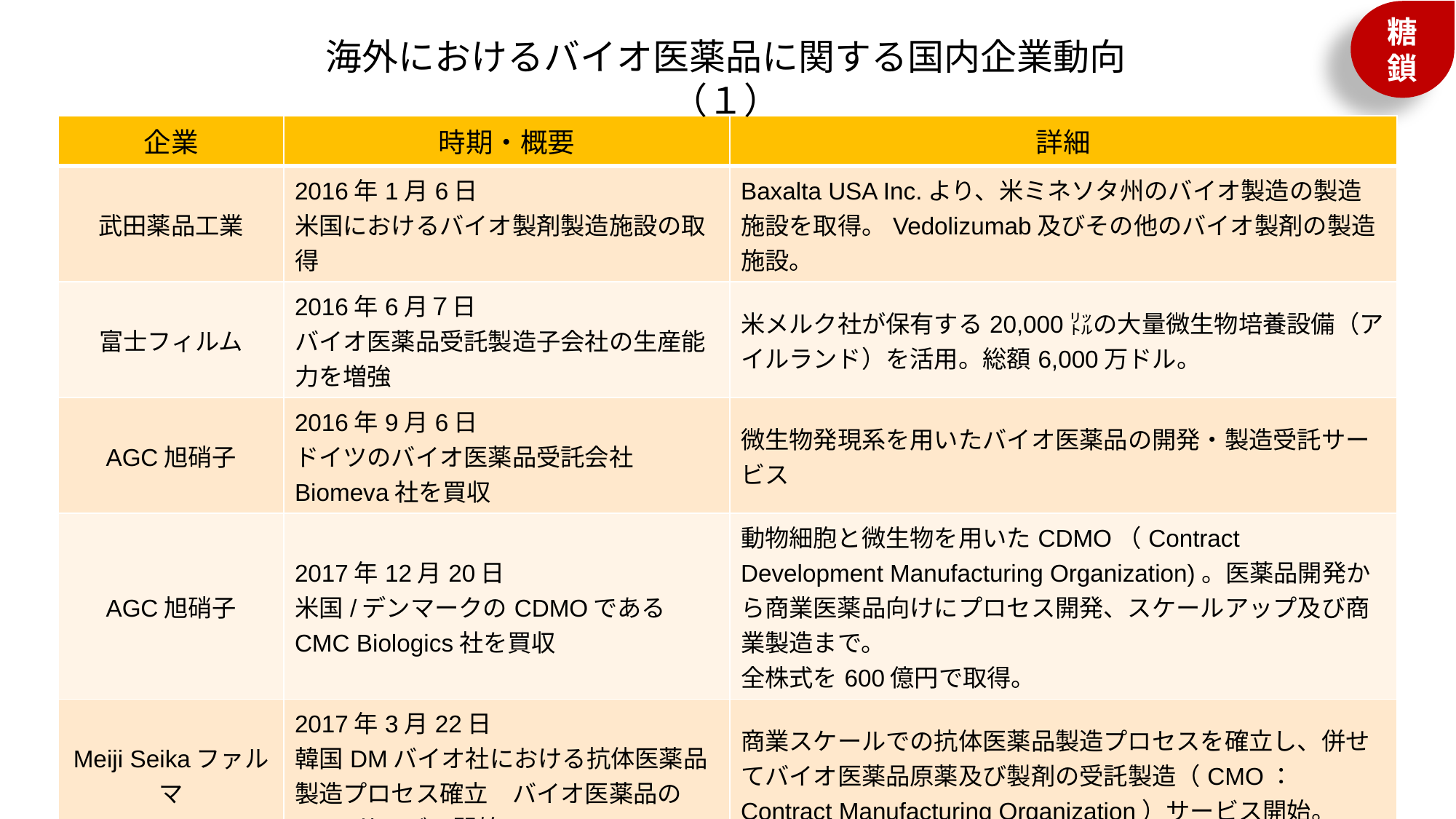

海外におけるバイオ医薬品に関する国内企業動向（１）
| 企業 | 時期・概要 | 詳細 |
| --- | --- | --- |
| 武田薬品工業 | 2016年1月6日 米国におけるバイオ製剤製造施設の取得 | Baxalta USA Inc.より、米ミネソタ州のバイオ製造の製造施設を取得。Vedolizumab及びその他のバイオ製剤の製造施設。 |
| 富士フィルム | 2016年6月７日 バイオ医薬品受託製造子会社の生産能力を増強 | 米メルク社が保有する20,000㍑の大量微生物培養設備（アイルランド）を活用。総額6,000万ドル。 |
| AGC旭硝子 | 2016年9月6日 ドイツのバイオ医薬品受託会社Biomeva社を買収 | 微生物発現系を用いたバイオ医薬品の開発・製造受託サービス |
| AGC旭硝子 | 2017年12月20日 米国/デンマークのCDMOであるCMC Biologics社を買収 | 動物細胞と微生物を用いたCDMO（Contract Development Manufacturing Organization)。医薬品開発から商業医薬品向けにプロセス開発、スケールアップ及び商業製造まで。 全株式を600億円で取得。 |
| Meiji Seikaファルマ | 2017年3月22日 韓国DMバイオ社における抗体医薬品製造プロセス確立　バイオ医薬品のCMOサービス開始 | 商業スケールでの抗体医薬品製造プロセスを確立し、併せてバイオ医薬品原薬及び製剤の受託製造（CMO：Contract Manufacturing Organization）サービス開始。 |
| 冨士フィルム | 2017年4月18日 バイオ医薬品の開発・製造受託事業拡大 | 米国拠点のバイオ医薬品製造能力を増強。2,000㍑動物細胞培養タンク3基導入。(最大12基まで拡張）。英国の生産プロセス開発拠点も増設。投資額50億円。 |